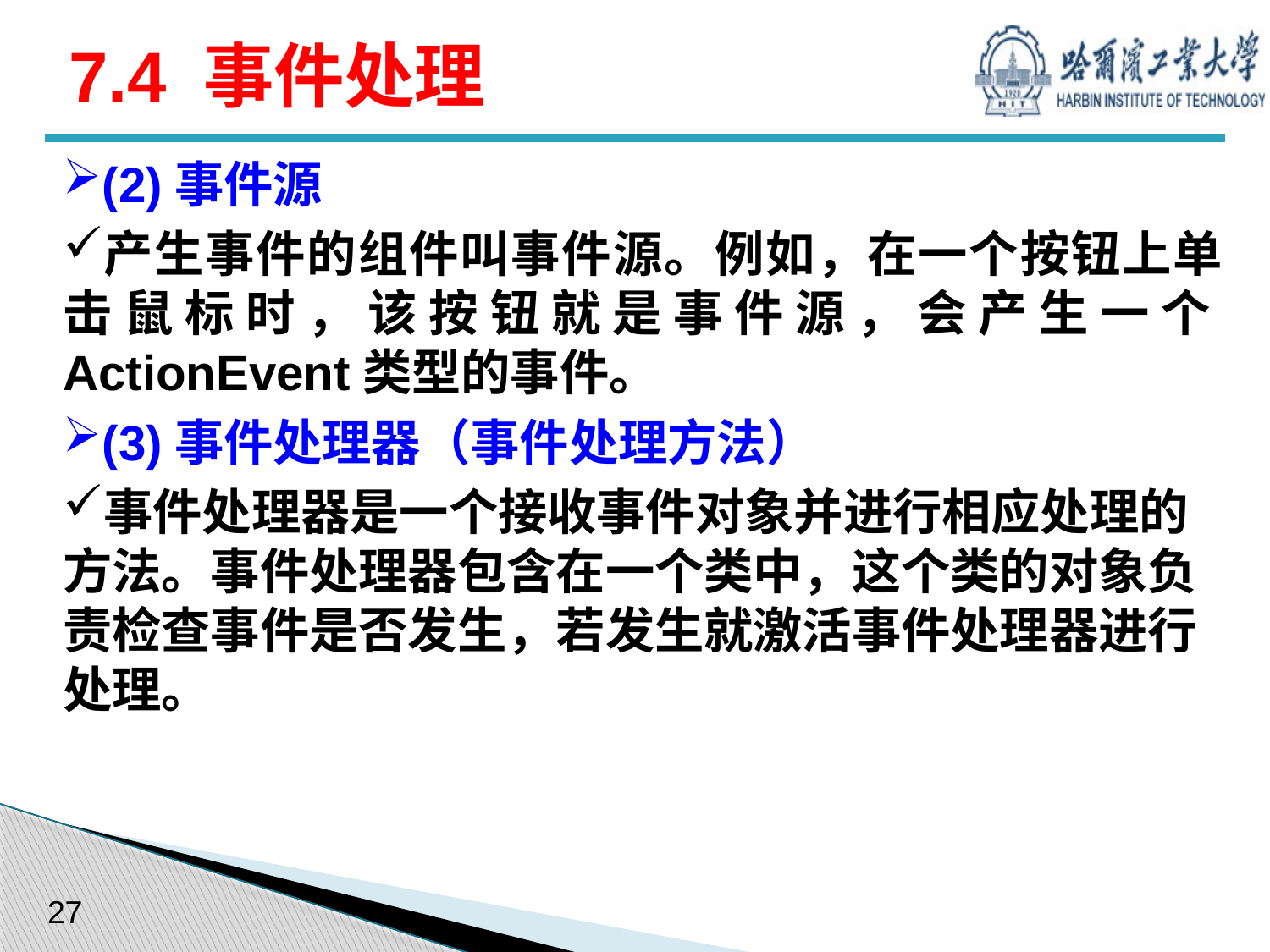

# 7.4 事件处理
(2)事件源
产生事件的组件叫事件源。例如，在一个按钮上单击鼠标时，该按钮就是事件源，会产生一个ActionEvent类型的事件。
(3)事件处理器（事件处理方法）
事件处理器是一个接收事件对象并进行相应处理的方法。事件处理器包含在一个类中，这个类的对象负责检查事件是否发生，若发生就激活事件处理器进行处理。